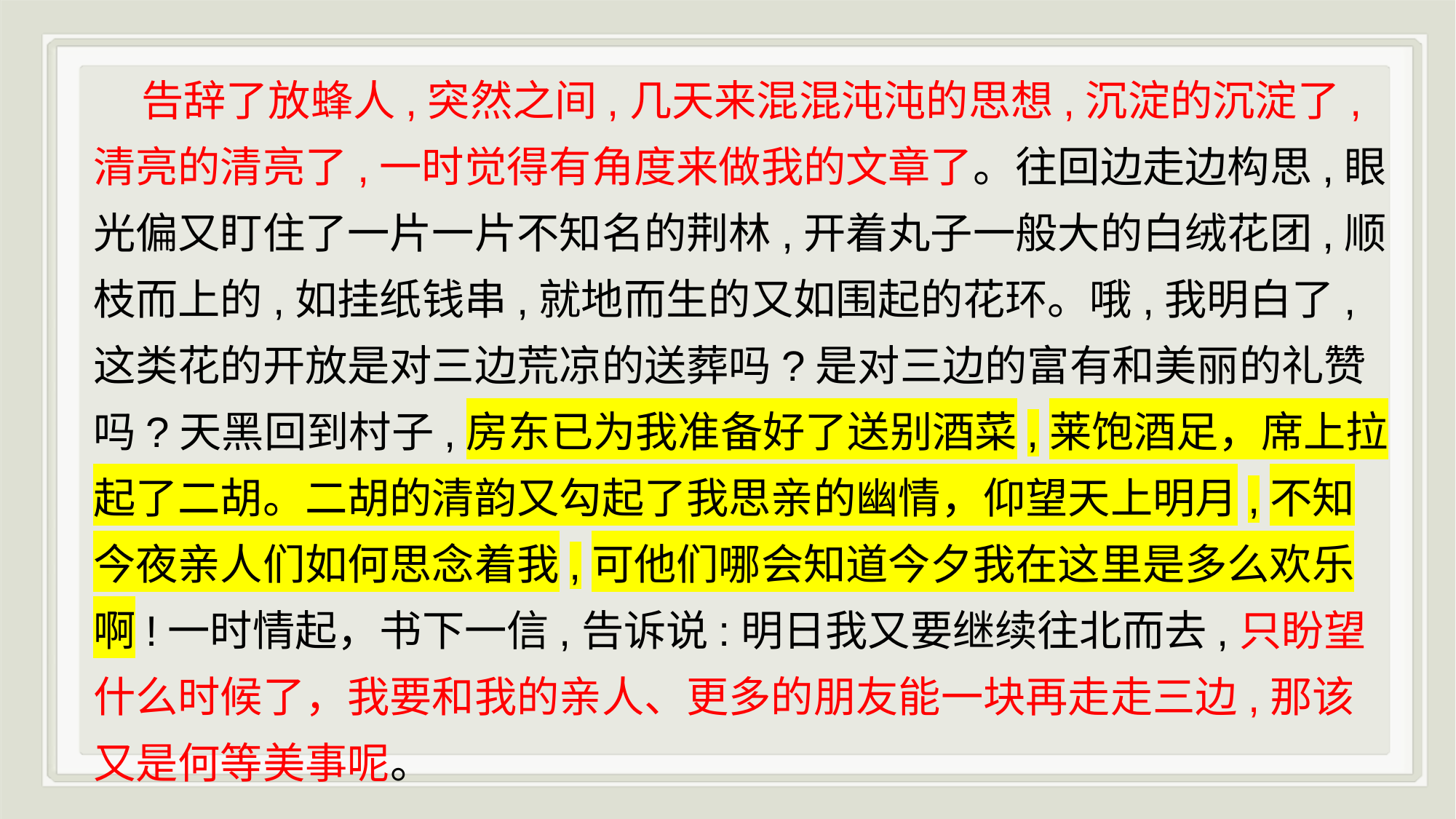

告辞了放蜂人,突然之间,几天来混混沌沌的思想,沉淀的沉淀了,清亮的清亮了,一时觉得有角度来做我的文章了。往回边走边构思,眼光偏又盯住了一片一片不知名的荆林,开着丸子一般大的白绒花团,顺枝而上的,如挂纸钱串,就地而生的又如围起的花环。哦,我明白了,这类花的开放是对三边荒凉的送葬吗?是对三边的富有和美丽的礼赞吗?天黑回到村子,房东已为我准备好了送别酒菜,莱饱酒足，席上拉起了二胡。二胡的清韵又勾起了我思亲的幽情，仰望天上明月,不知今夜亲人们如何思念着我,可他们哪会知道今夕我在这里是多么欢乐啊!一时情起，书下一信,告诉说:明日我又要继续往北而去,只盼望什么时候了，我要和我的亲人、更多的朋友能一块再走走三边,那该又是何等美事呢。